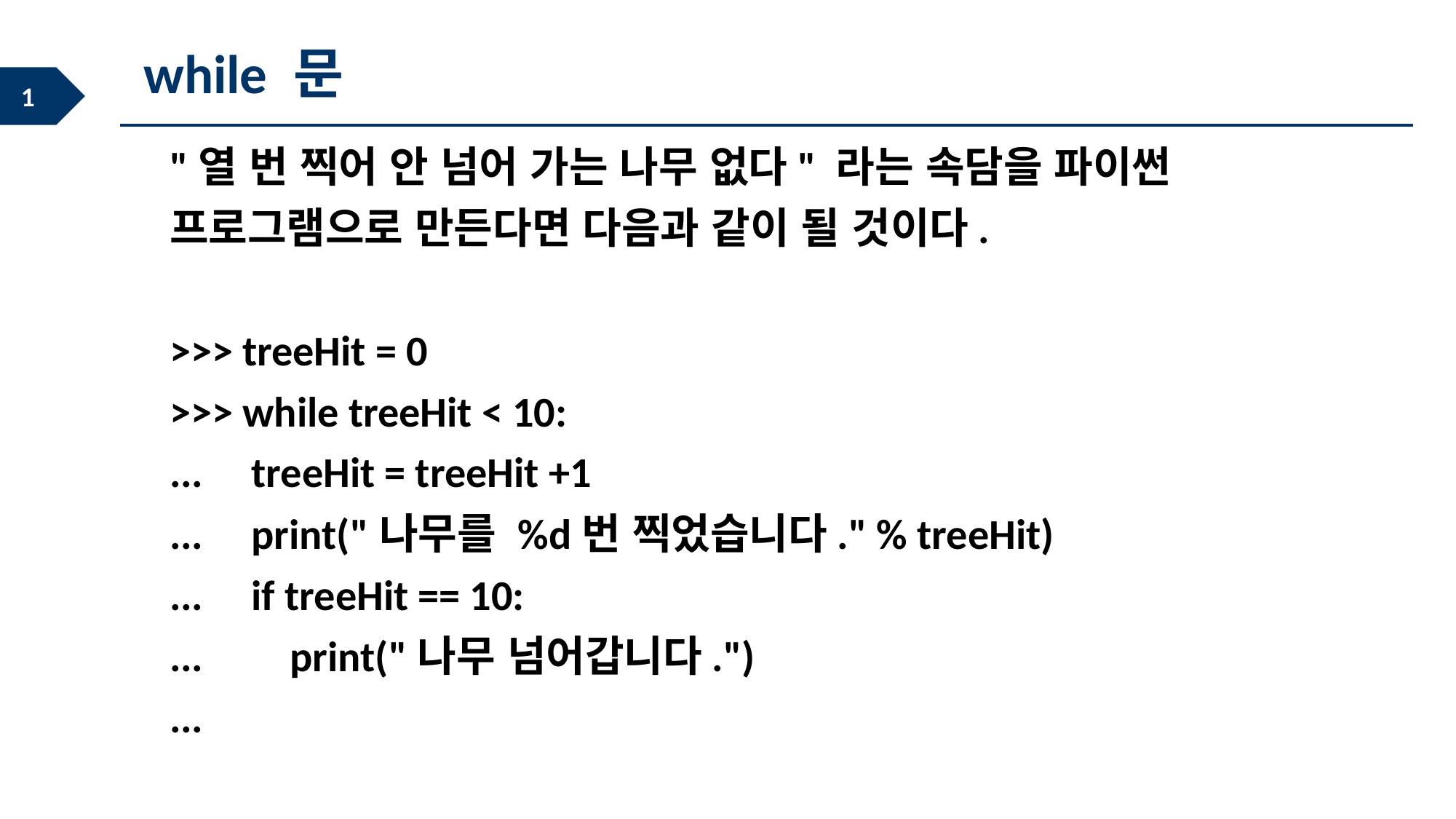

while 문
"열 번 찍어 안 넘어 가는 나무 없다" 라는 속담을 파이썬 프로그램으로 만든다면 다음과 같이 될 것이다.

>>> treeHit = 0
>>> while treeHit < 10:
...     treeHit = treeHit +1
...     print("나무를 %d번 찍었습니다." % treeHit)
...     if treeHit == 10:
...         print("나무 넘어갑니다.")
...